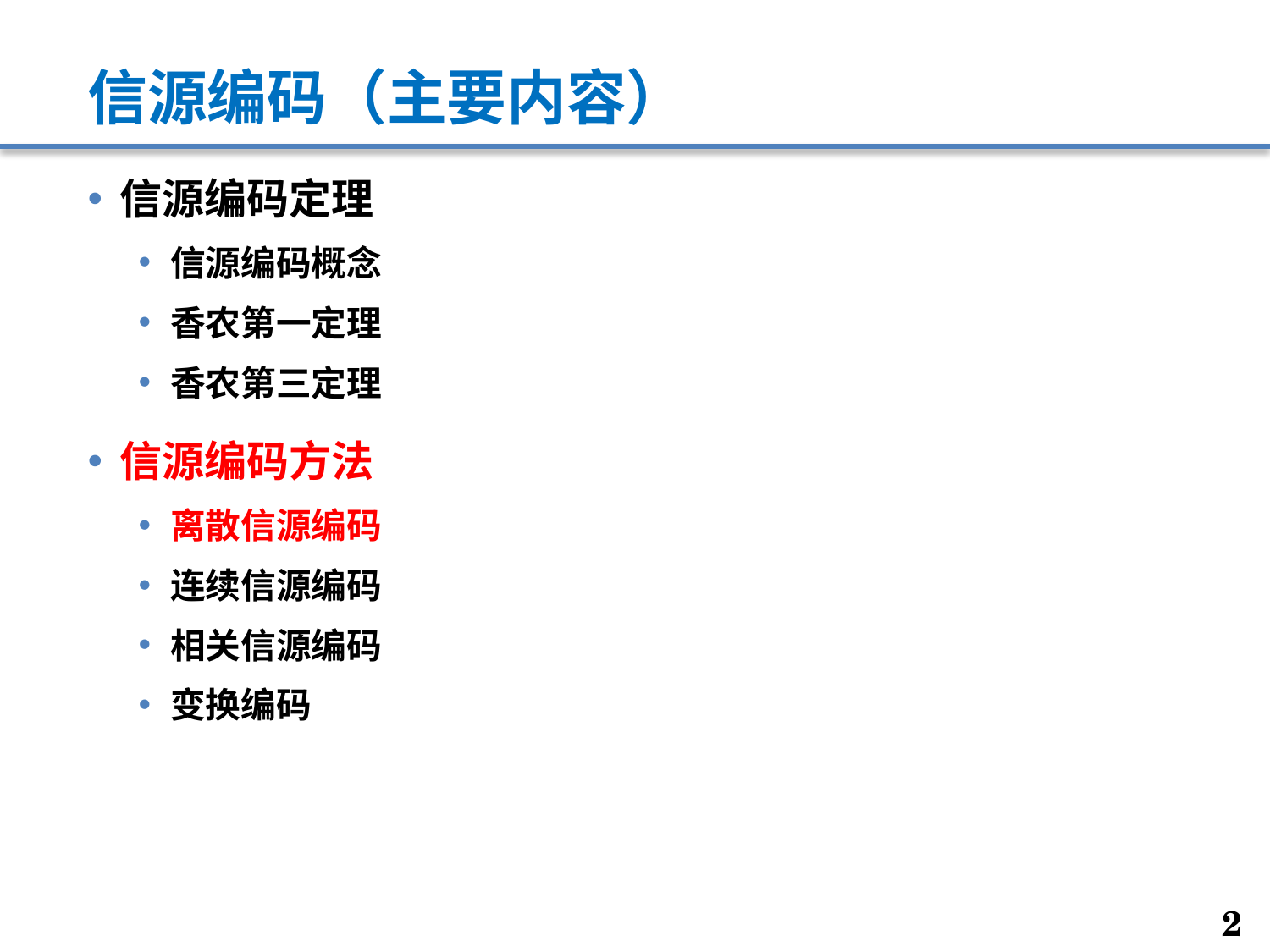

# 信源编码（主要内容）
信源编码定理
信源编码概念
香农第一定理
香农第三定理
信源编码方法
离散信源编码
连续信源编码
相关信源编码
变换编码

2